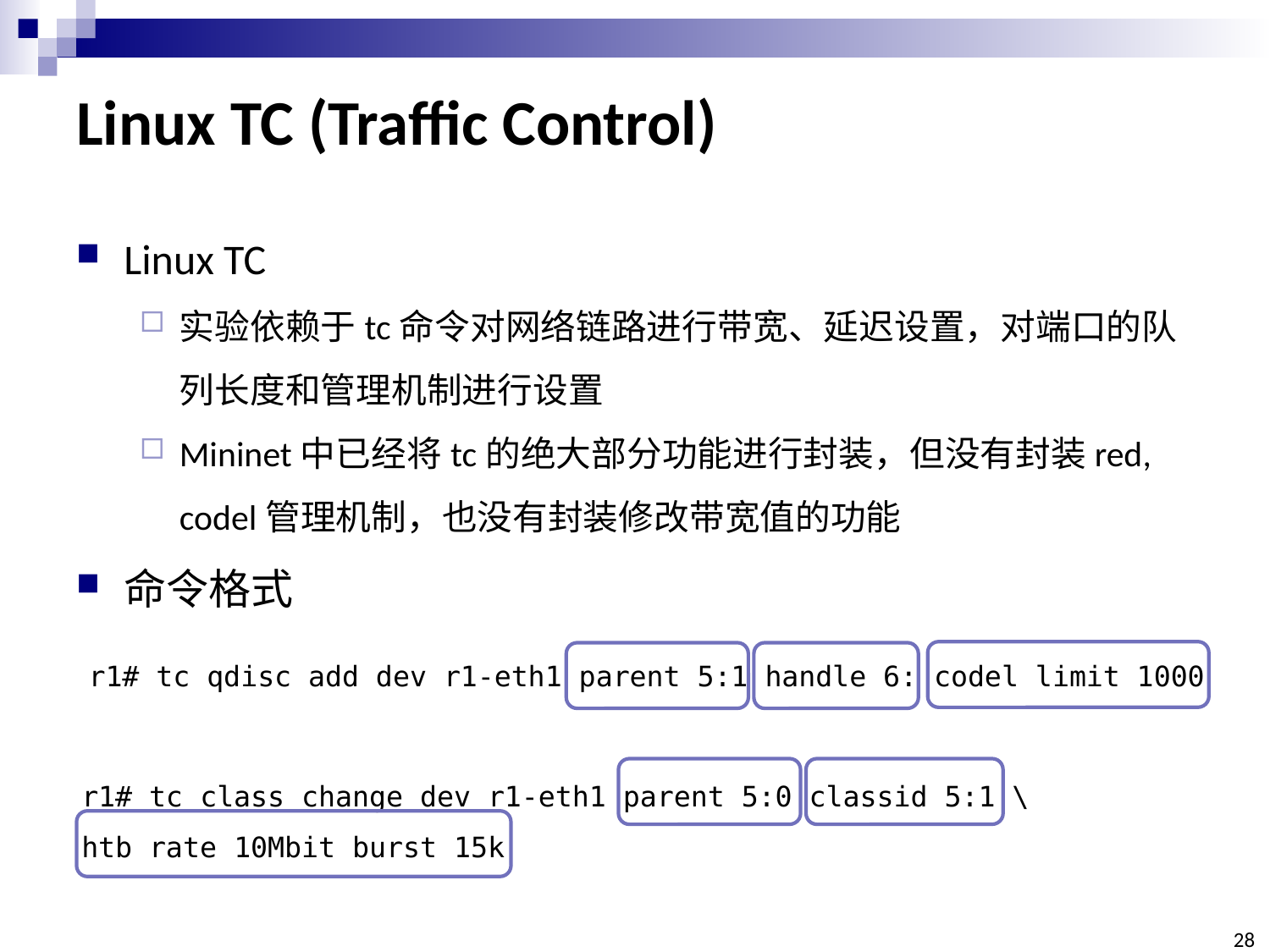

# Linux TC (Traffic Control)
Linux TC
实验依赖于tc命令对网络链路进行带宽、延迟设置，对端口的队列长度和管理机制进行设置
Mininet中已经将tc的绝大部分功能进行封装，但没有封装red, codel管理机制，也没有封装修改带宽值的功能
命令格式

r1# tc qdisc add dev r1-eth1 parent 5:1 handle 6: codel limit 1000
r1# tc class change dev r1-eth1 parent 5:0 classid 5:1 \
htb rate 10Mbit burst 15k

28